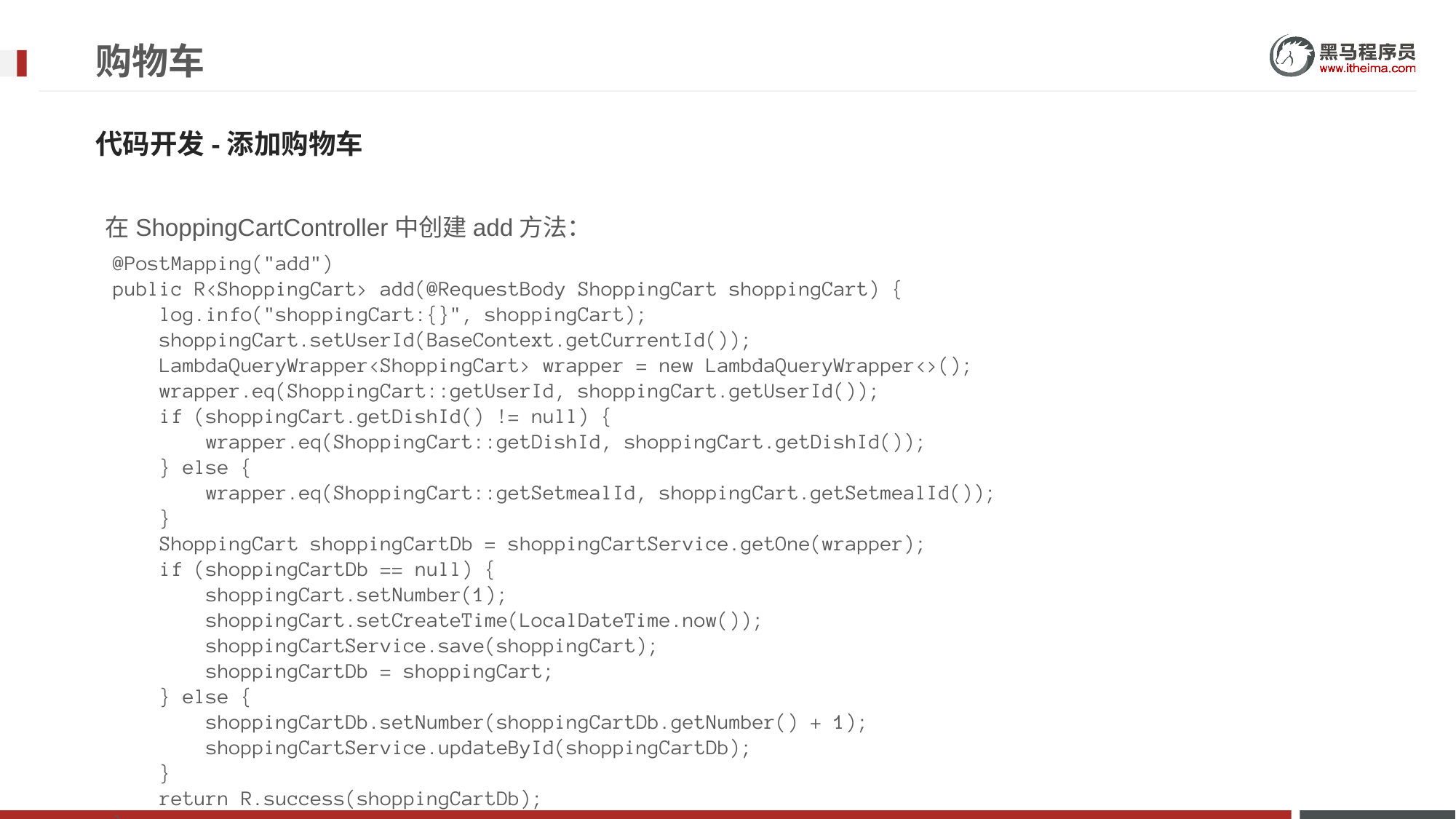

# 购物车
代码开发-添加购物车
在ShoppingCartController中创建add方法：
    @PostMapping("add")
    public R<ShoppingCart> add(@RequestBody ShoppingCart shoppingCart) {
        log.info("shoppingCart:{}", shoppingCart);
        shoppingCart.setUserId(BaseContext.getCurrentId());
        LambdaQueryWrapper<ShoppingCart> wrapper = new LambdaQueryWrapper<>();
        wrapper.eq(ShoppingCart::getUserId, shoppingCart.getUserId());
        if (shoppingCart.getDishId() != null) {
            wrapper.eq(ShoppingCart::getDishId, shoppingCart.getDishId());
        } else {
            wrapper.eq(ShoppingCart::getSetmealId, shoppingCart.getSetmealId());
        }
        ShoppingCart shoppingCartDb = shoppingCartService.getOne(wrapper);
        if (shoppingCartDb == null) {
            shoppingCart.setNumber(1);
            shoppingCart.setCreateTime(LocalDateTime.now());
            shoppingCartService.save(shoppingCart);
            shoppingCartDb = shoppingCart;
        } else {
            shoppingCartDb.setNumber(shoppingCartDb.getNumber() + 1);
            shoppingCartService.updateById(shoppingCartDb);
        }
        return R.success(shoppingCartDb);
    }